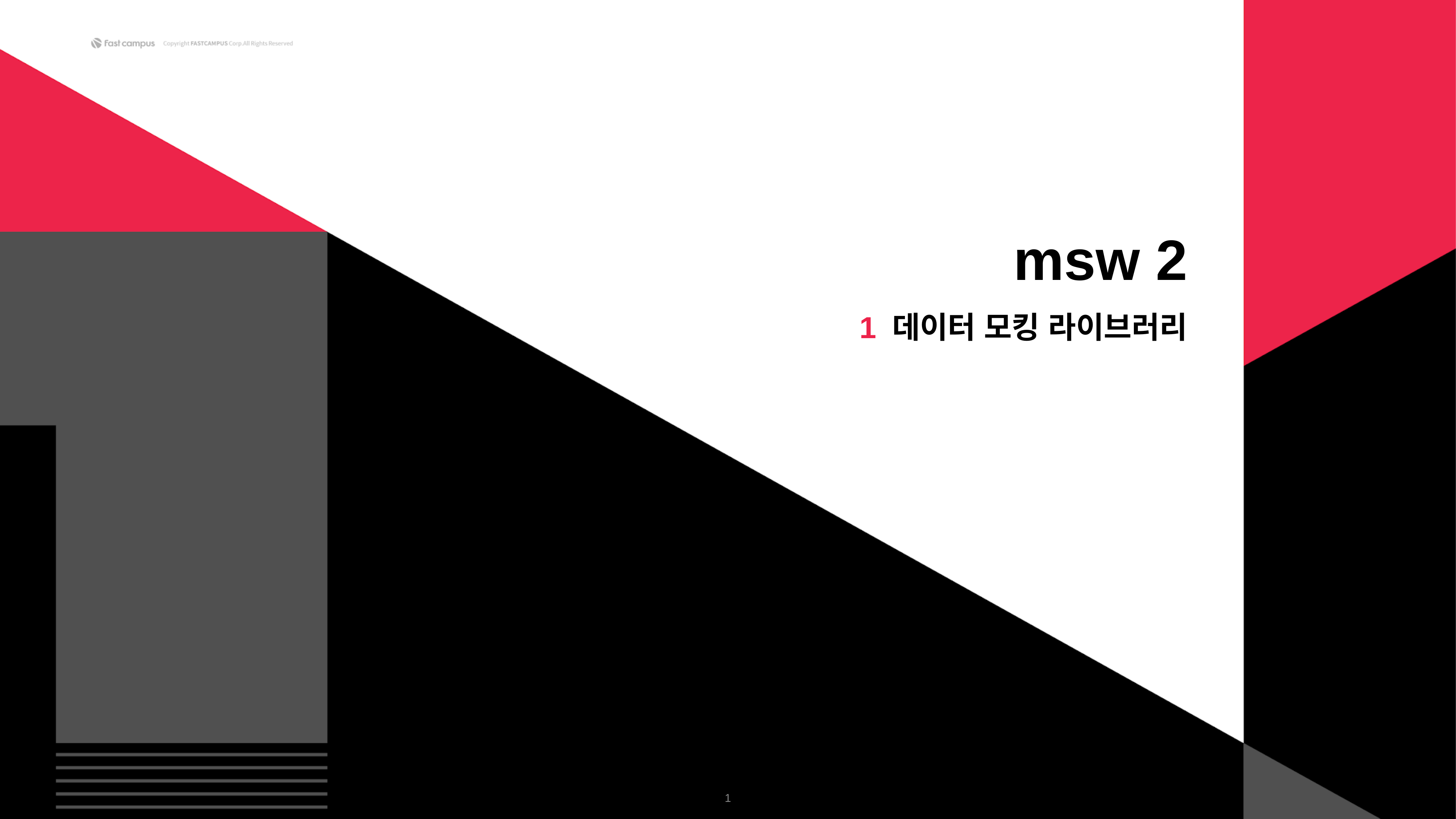

msw 2

1 데이터 모킹 라이브러리
1